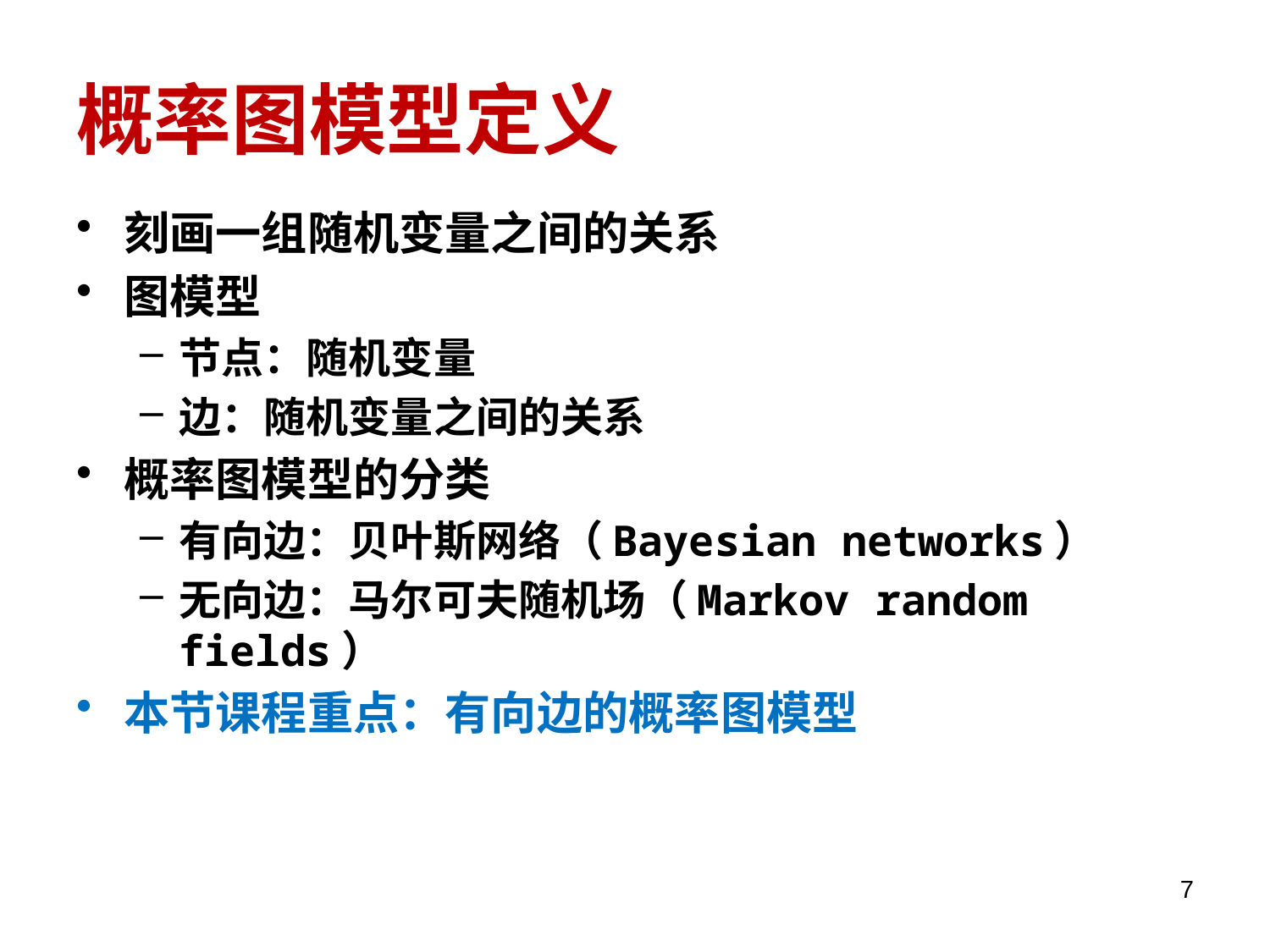

# 概率图模型定义
刻画一组随机变量之间的关系
图模型
节点：随机变量
边：随机变量之间的关系
概率图模型的分类
有向边：贝叶斯网络（Bayesian networks）
无向边：马尔可夫随机场（Markov random fields）
本节课程重点：有向边的概率图模型

7